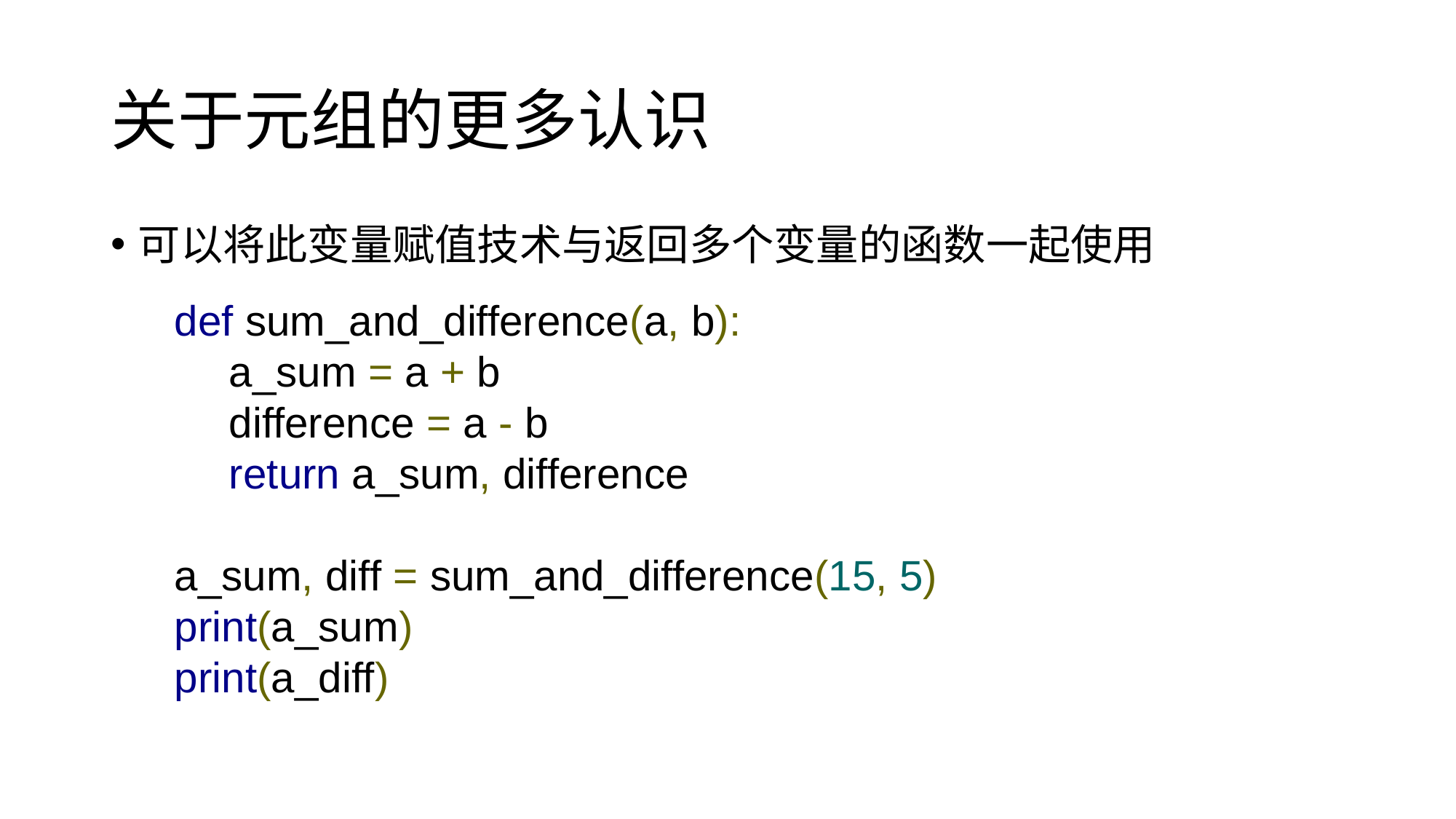

# 关于元组的更多认识
可以将此变量赋值技术与返回多个变量的函数一起使用
def sum_and_difference(a, b):
a_sum = a + b
difference = a - b
return a_sum, difference

a_sum, diff = sum_and_difference(15, 5)
print(a_sum)
print(a_diff)